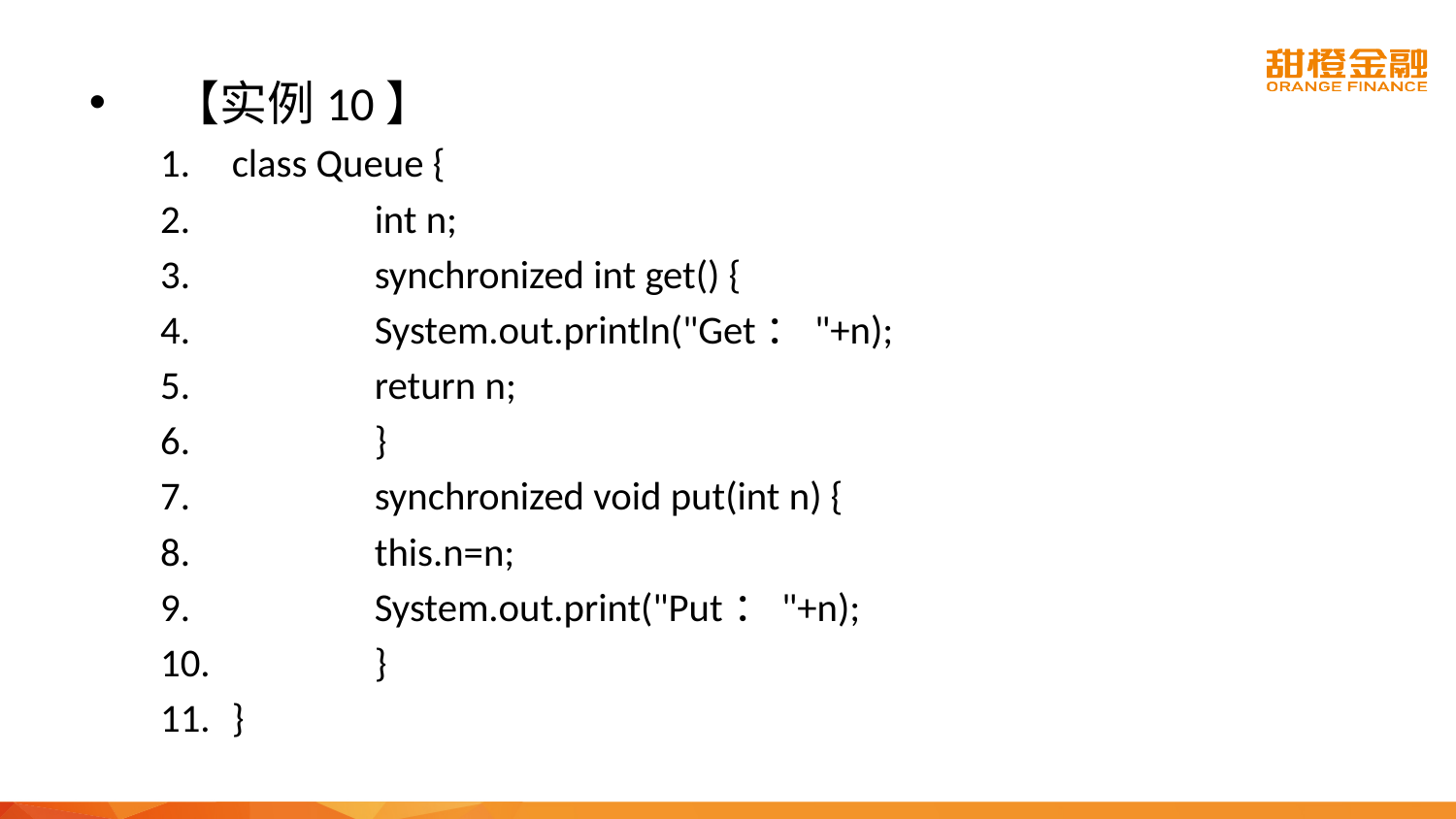

【实例10】
class Queue {
	int n;
	synchronized int get() {
		System.out.println("Get："+n);
		return n;
	}
	synchronized void put(int n) {
		this.n=n;
		System.out.print("Put："+n);
 	}
}